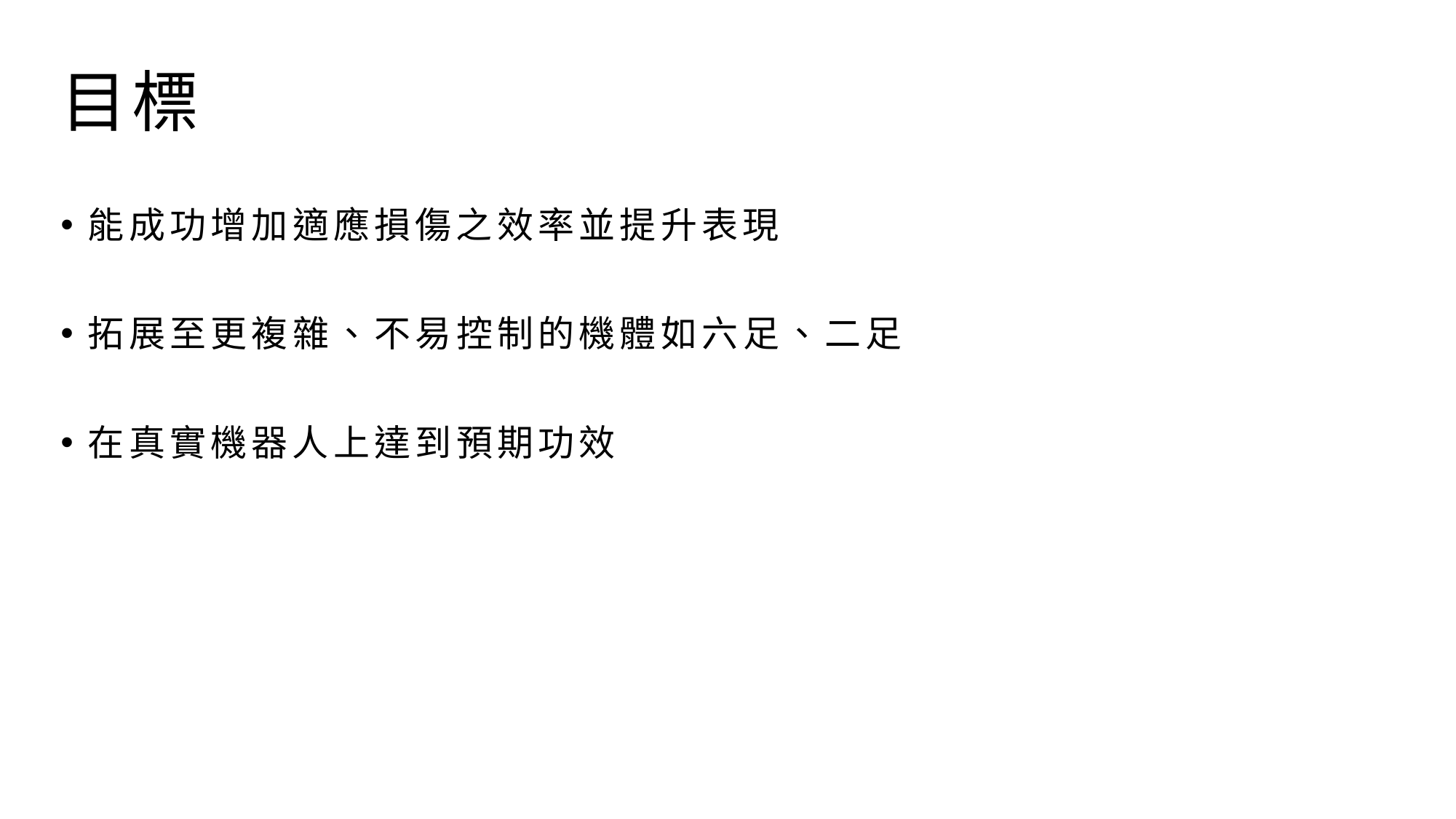

# 目標
能成功增加適應損傷之效率並提升表現

拓展至更複雜、不易控制的機體如六足、二足

在真實機器人上達到預期功效